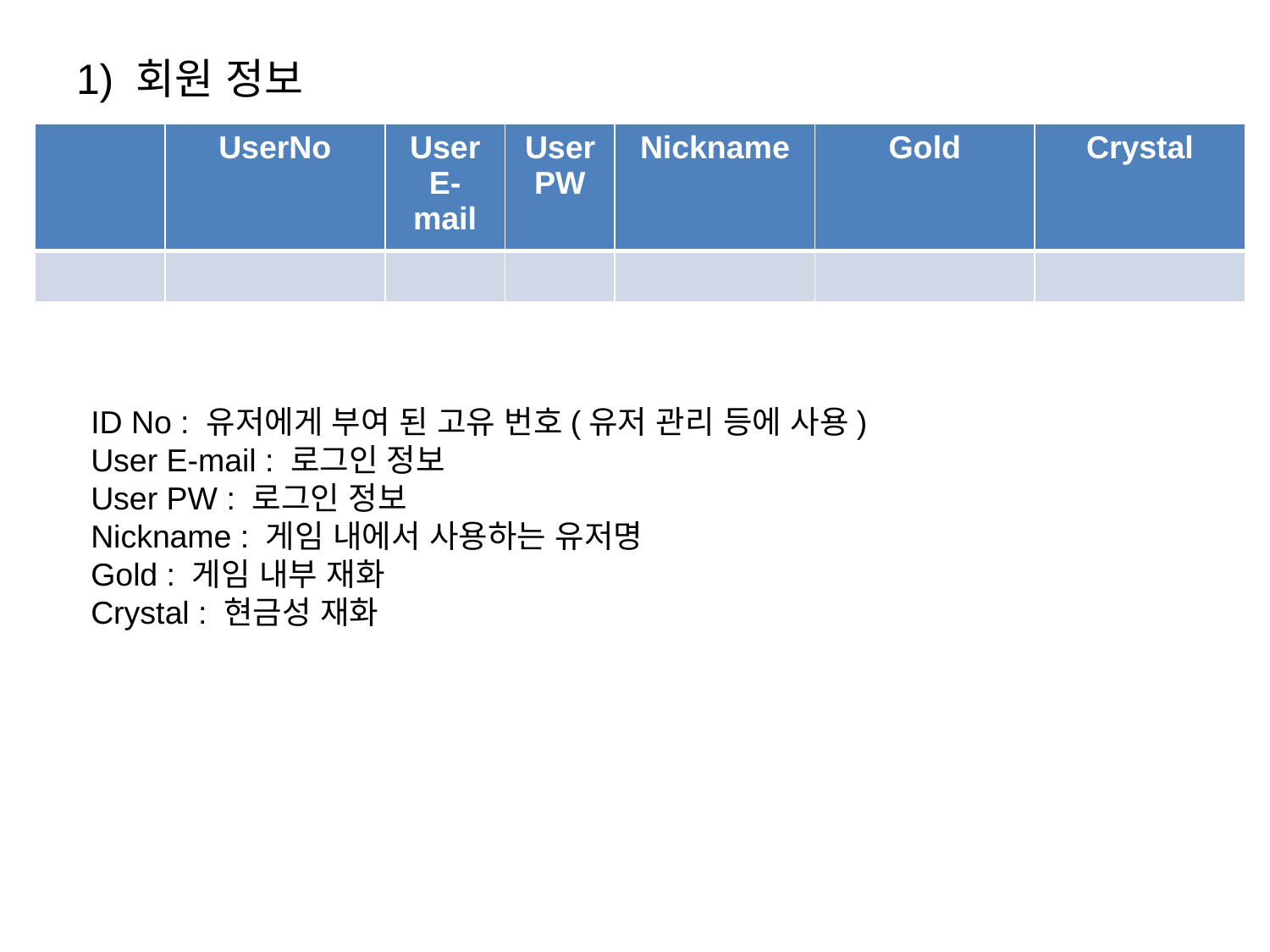

# 1) 회원 정보
|  | UserNo | User E-mail | User PW | Nickname | Gold | Crystal |
| --- | --- | --- | --- | --- | --- | --- |
|  |  |  |  |  |  |  |
ID No : 유저에게 부여 된 고유 번호(유저 관리 등에 사용)
User E-mail : 로그인 정보
User PW : 로그인 정보
Nickname : 게임 내에서 사용하는 유저명
Gold : 게임 내부 재화
Crystal : 현금성 재화